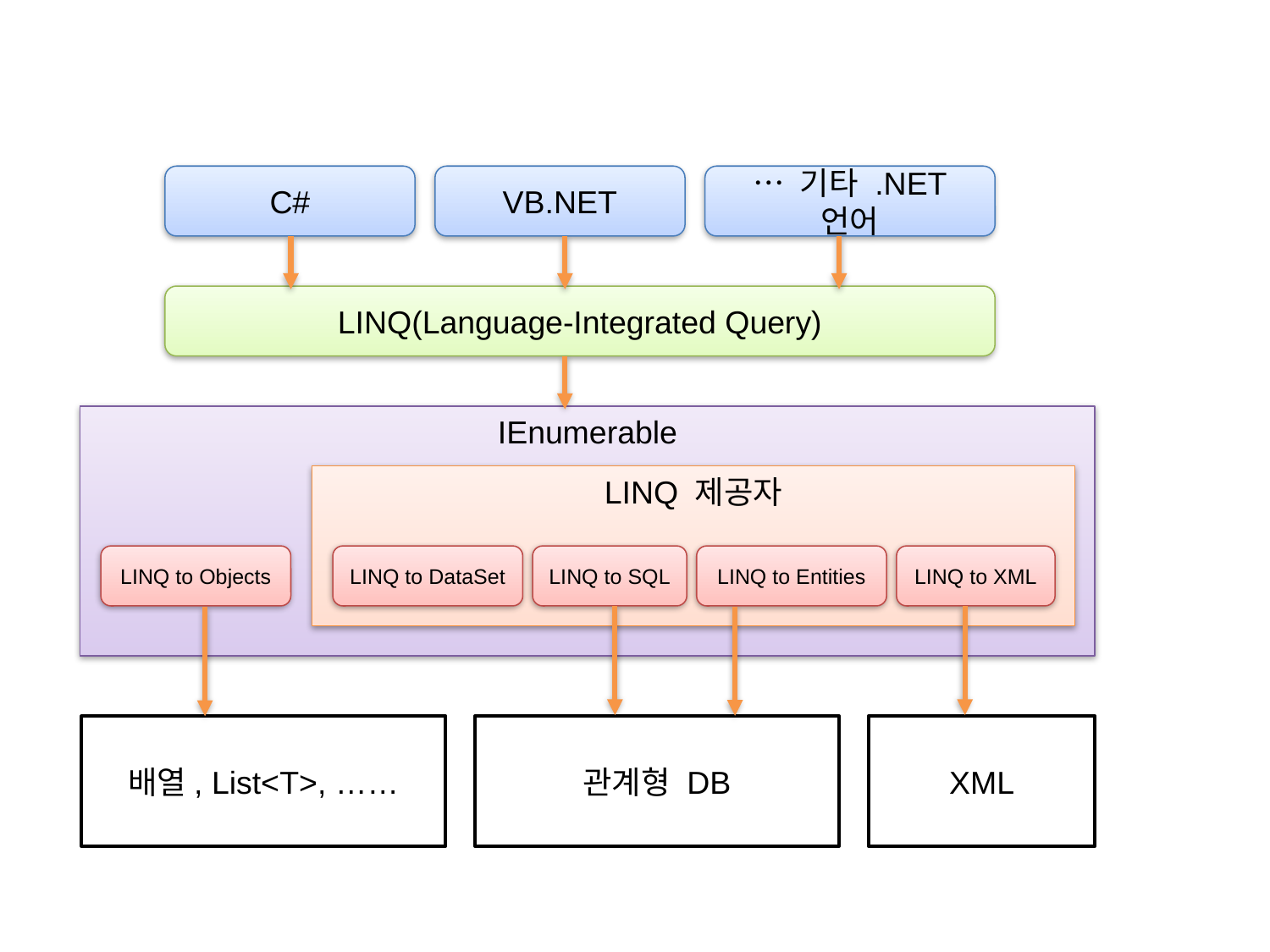

C#
VB.NET
… 기타 .NET 언어
LINQ(Language-Integrated Query)
IEnumerable
LINQ 제공자
LINQ to Objects
LINQ to DataSet
LINQ to SQL
LINQ to Entities
LINQ to XML
배열, List<T>, ……
관계형 DB
XML